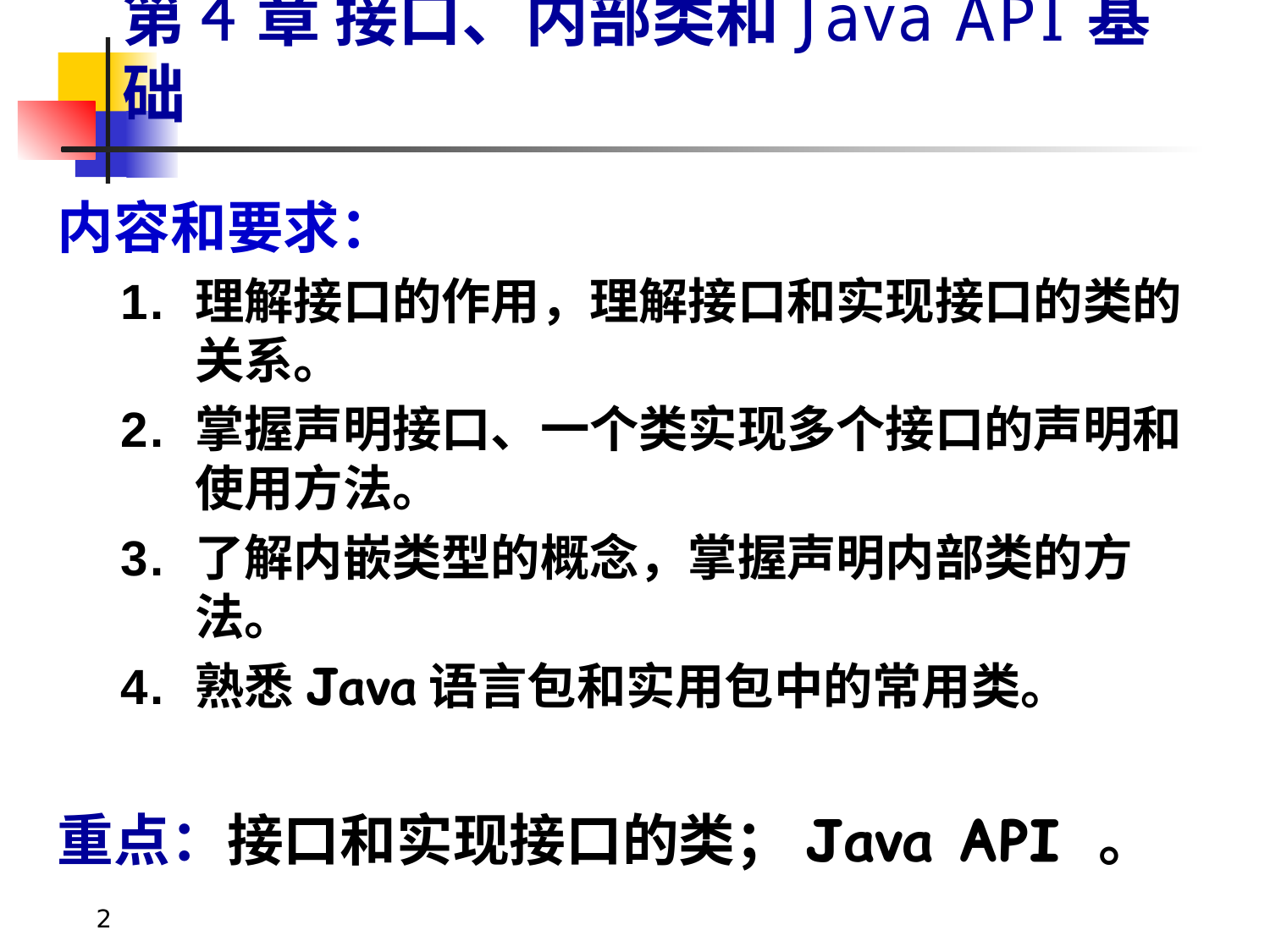

# 第4章 接口、内部类和Java API基础
内容和要求：
理解接口的作用，理解接口和实现接口的类的关系。
掌握声明接口、一个类实现多个接口的声明和使用方法。
了解内嵌类型的概念，掌握声明内部类的方法。
熟悉Java语言包和实用包中的常用类。

重点：接口和实现接口的类；Java API 。
2